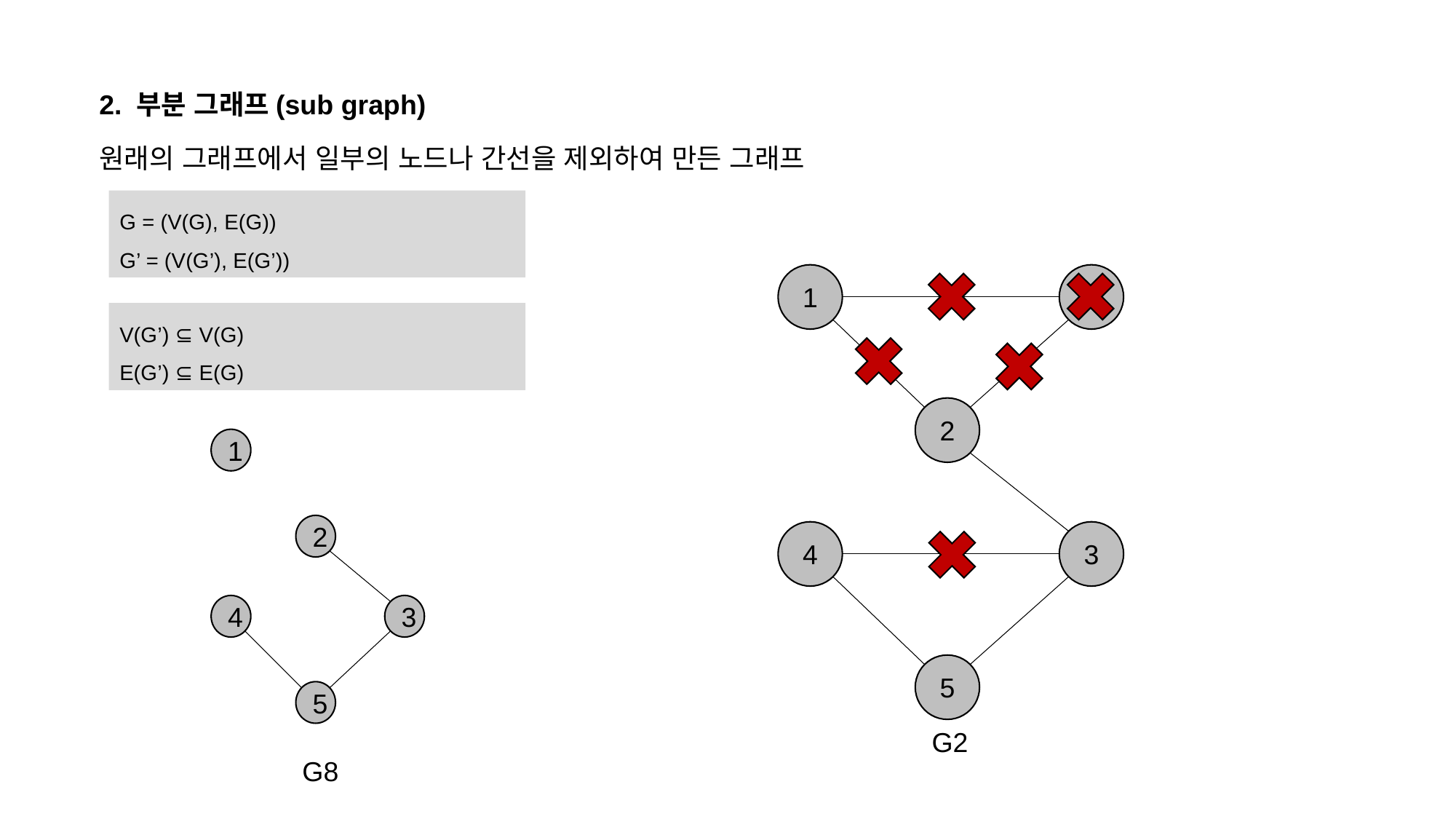

2. 부분 그래프(sub graph)
원래의 그래프에서 일부의 노드나 간선을 제외하여 만든 그래프
G = (V(G), E(G))
G’ = (V(G’), E(G’))

1
0
V(G’) ⊆ V(G)
E(G’) ⊆ E(G)

2
1
2
4
3
5

4
3
5
G2
G8